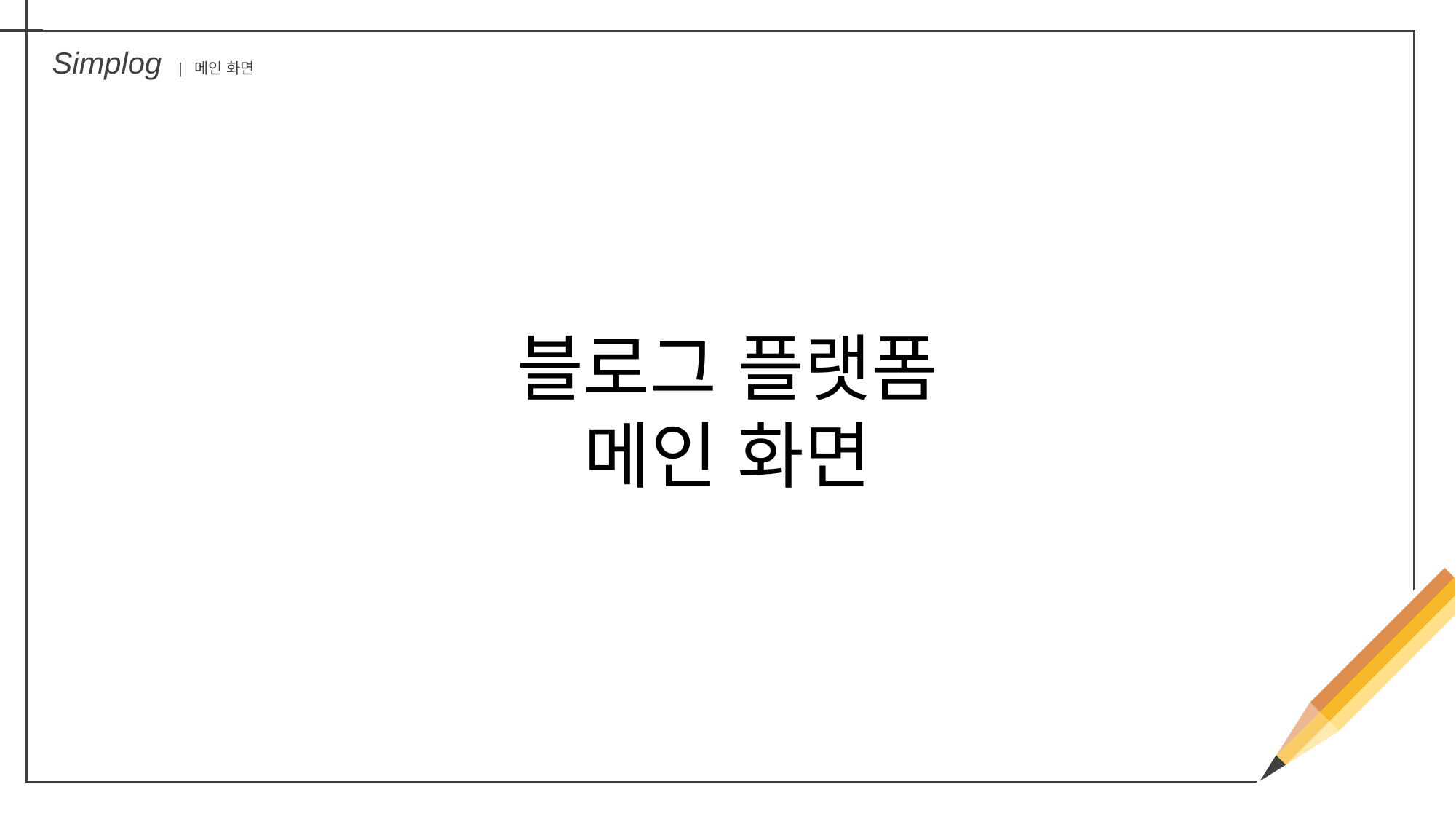

Simplog  |  메인 화면
블로그 플랫폼
메인 화면